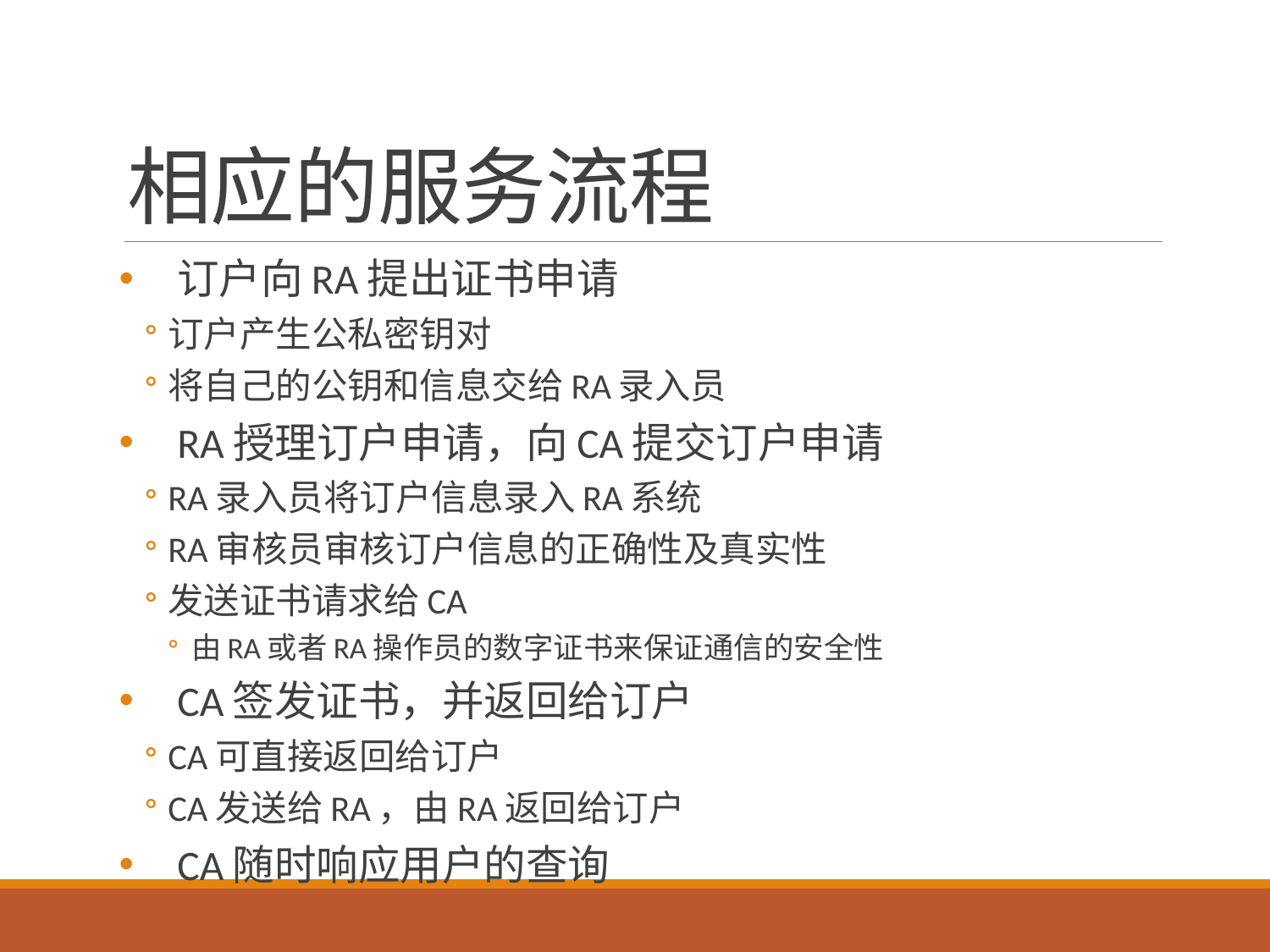

# 相应的服务流程
订户向RA提出证书申请
订户产生公私密钥对
将自己的公钥和信息交给RA录入员
RA授理订户申请，向CA提交订户申请
RA录入员将订户信息录入RA系统
RA审核员审核订户信息的正确性及真实性
发送证书请求给CA
由RA或者RA操作员的数字证书来保证通信的安全性
CA签发证书，并返回给订户
CA可直接返回给订户
CA发送给RA，由RA返回给订户
CA随时响应用户的查询
32